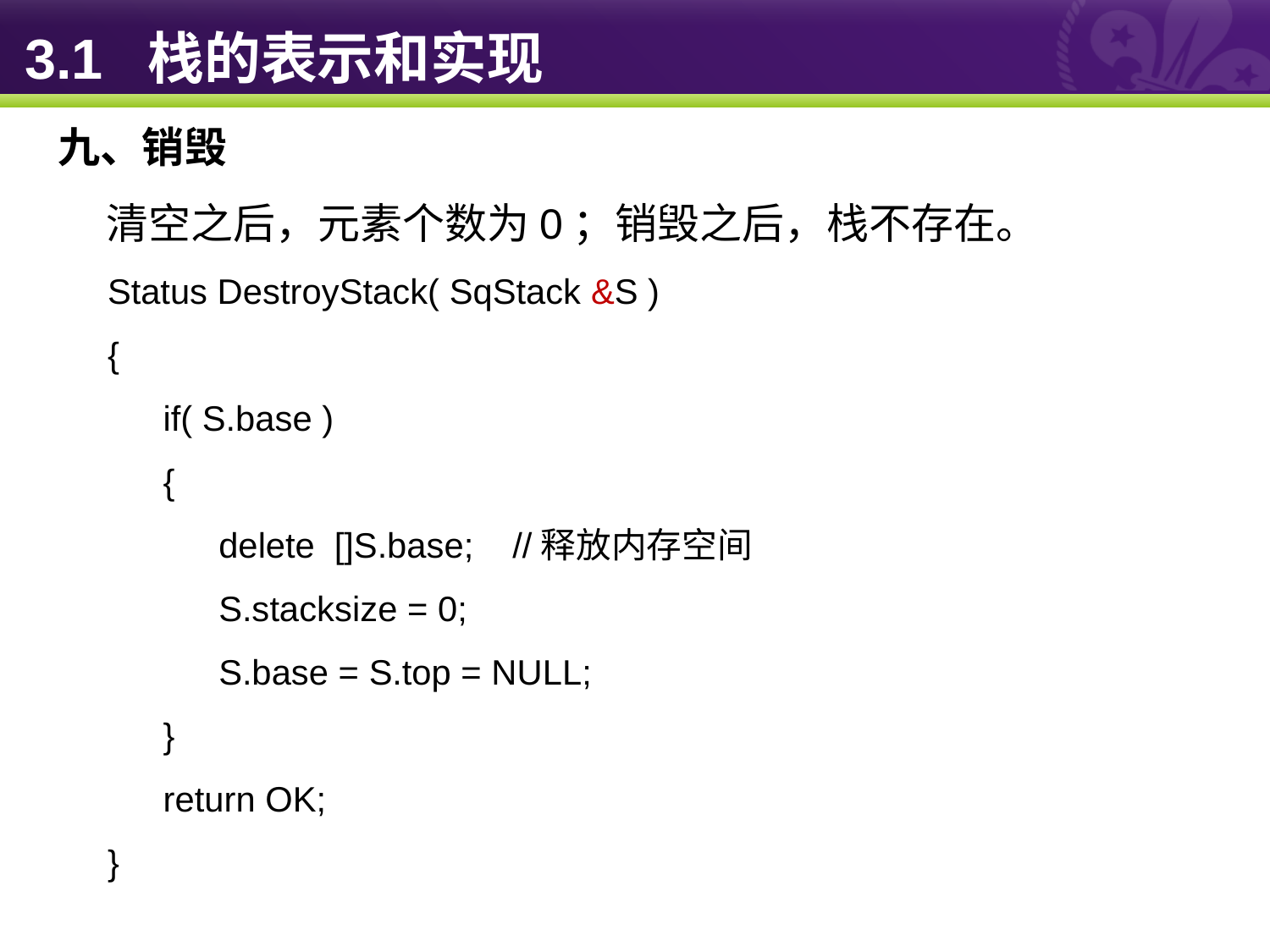

# 3.1  栈的表示和实现
九、销毁
    清空之后，元素个数为0；销毁之后，栈不存在。
Status DestroyStack( SqStack &S )
{
if( S.base )
{
delete  []S.base;    //释放内存空间
S.stacksize = 0;
S.base = S.top = NULL;
}
return OK;
}